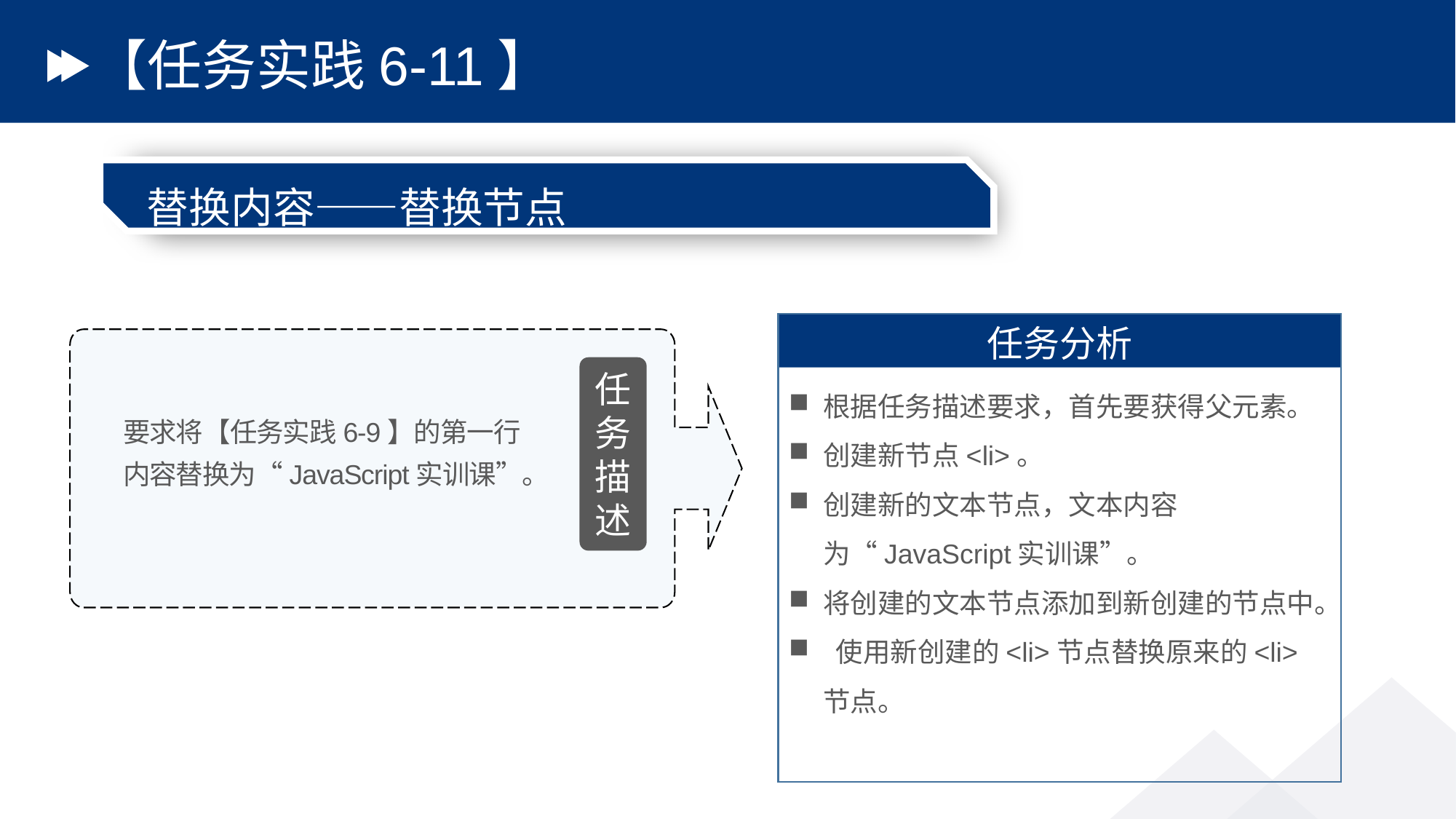

# 【任务实践6-11】
替换内容——替换节点

任务分析
根据任务描述要求，首先要获得父元素。
创建新节点<li>。
创建新的文本节点，文本内容为“JavaScript实训课”。
将创建的文本节点添加到新创建的节点中。
 使用新创建的<li>节点替换原来的<li>节点。

任务描述
要求将【任务实践6-9】的第一行内容替换为“JavaScript实训课”。